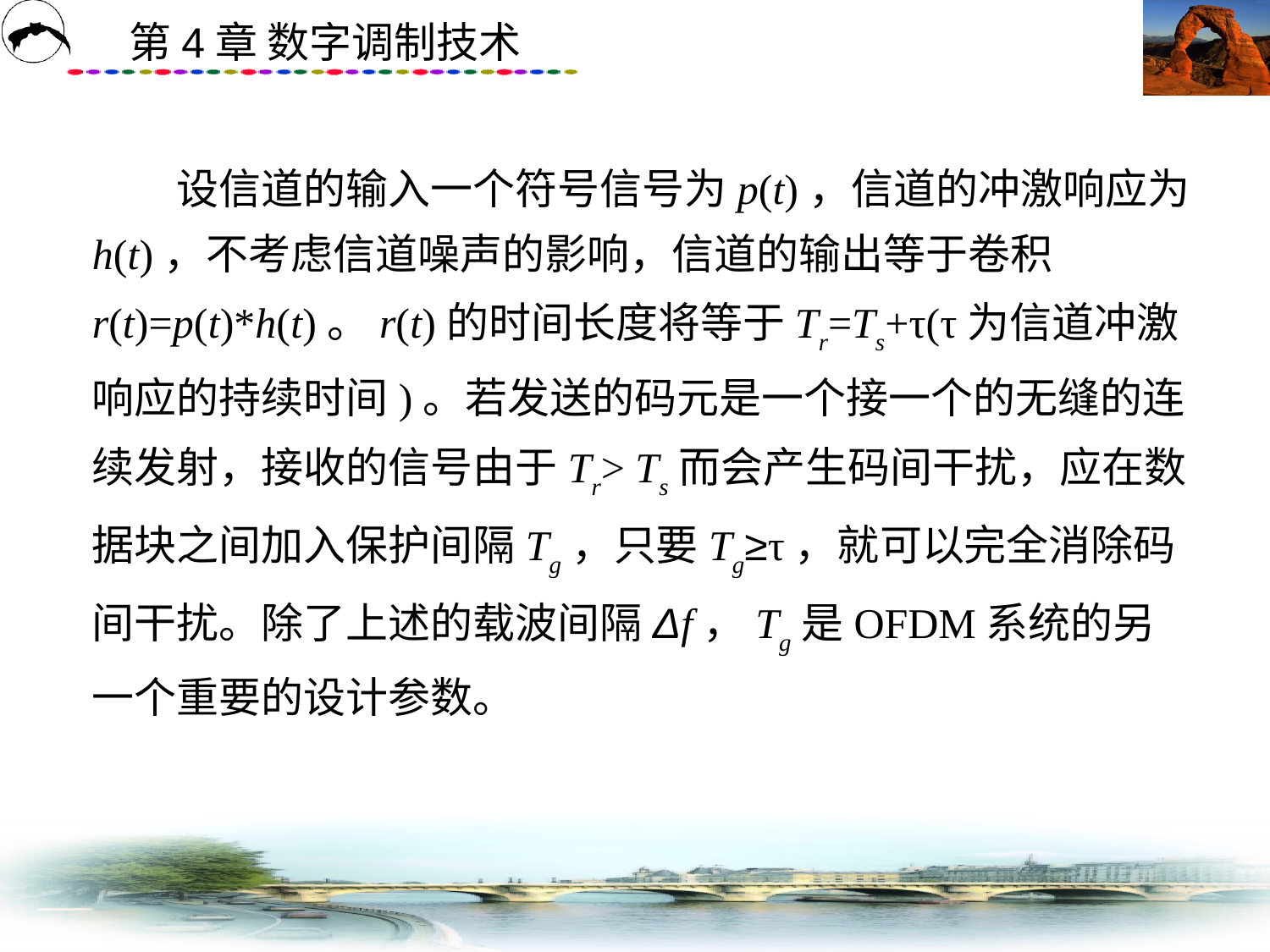

# 设信道的输入一个符号信号为p(t)，信道的冲激响应为h(t)，不考虑信道噪声的影响，信道的输出等于卷积r(t)=p(t)*h(t)。r(t)的时间长度将等于Tr=Ts+τ(τ为信道冲激响应的持续时间)。若发送的码元是一个接一个的无缝的连续发射，接收的信号由于Tr> Ts而会产生码间干扰，应在数据块之间加入保护间隔Tg，只要Tg≥τ，就可以完全消除码间干扰。除了上述的载波间隔Δf，Tg是OFDM系统的另一个重要的设计参数。